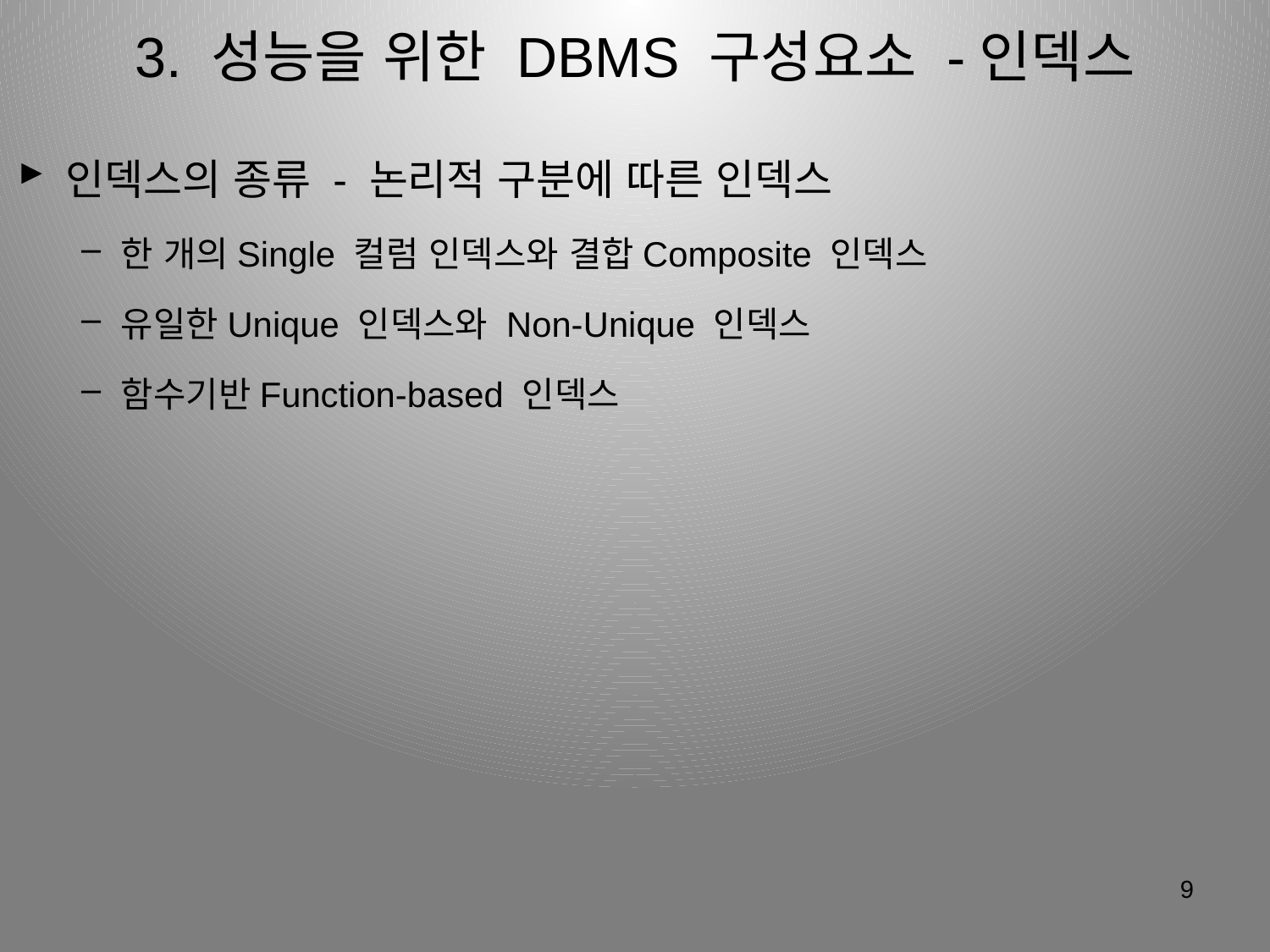

3. 성능을 위한 DBMS 구성요소 -인덱스
인덱스의 종류 - 논리적 구분에 따른 인덱스
한 개의Single 컬럼 인덱스와 결합Composite 인덱스
유일한Unique 인덱스와 Non-Unique 인덱스
함수기반Function-based 인덱스

9